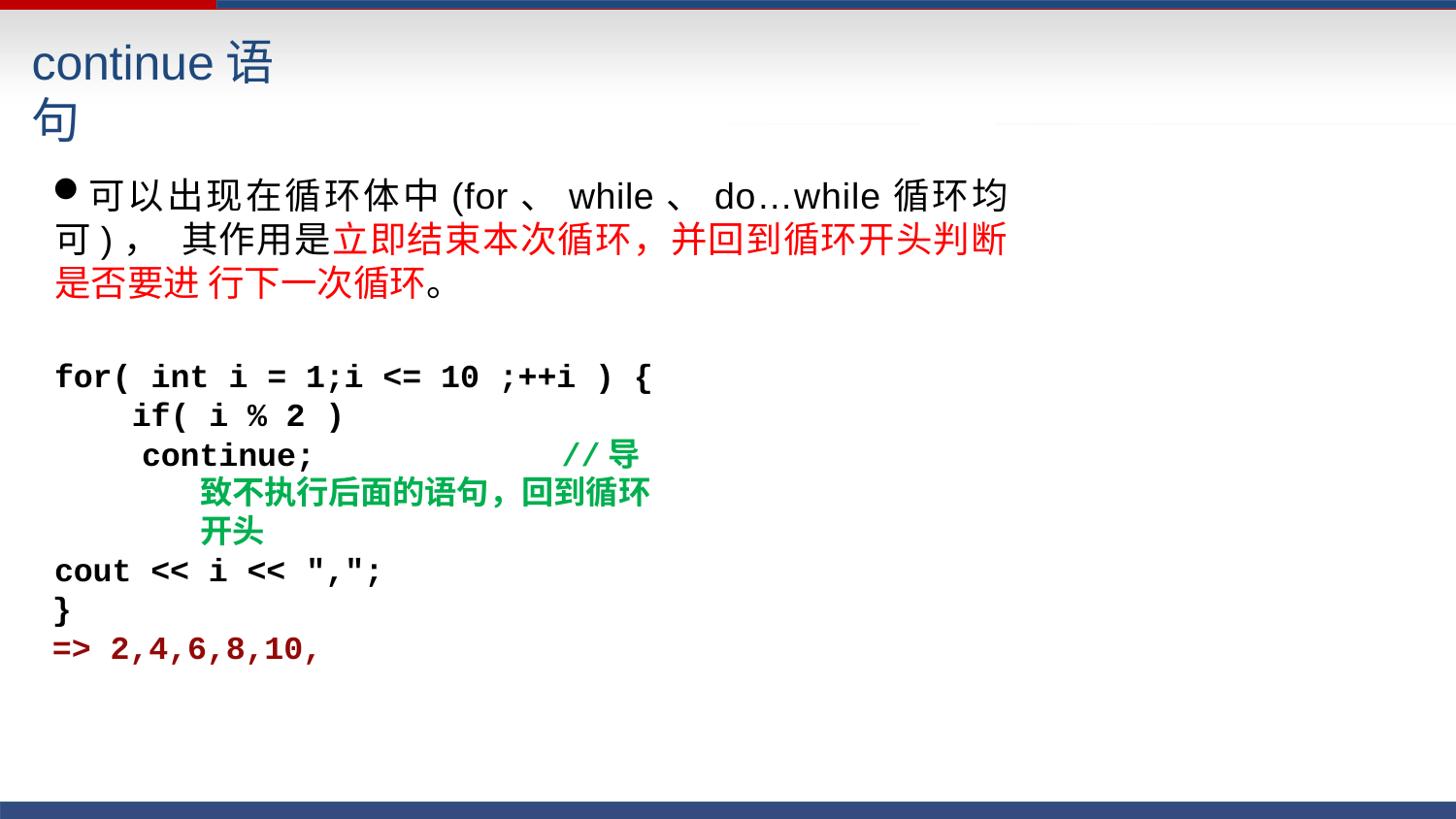

# continue语句
可以出现在循环体中(for、while、do…while循环均可)，  其作用是立即结束本次循环，并回到循环开头判断是否要进 行下一次循环。

for( int i = 1;i <= 10 ;++i ) {  if( i % 2 )
continue;	//导致不执行后面的语句，回到循环开头
cout << i << ",";
}
=> 2,4,6,8,10,